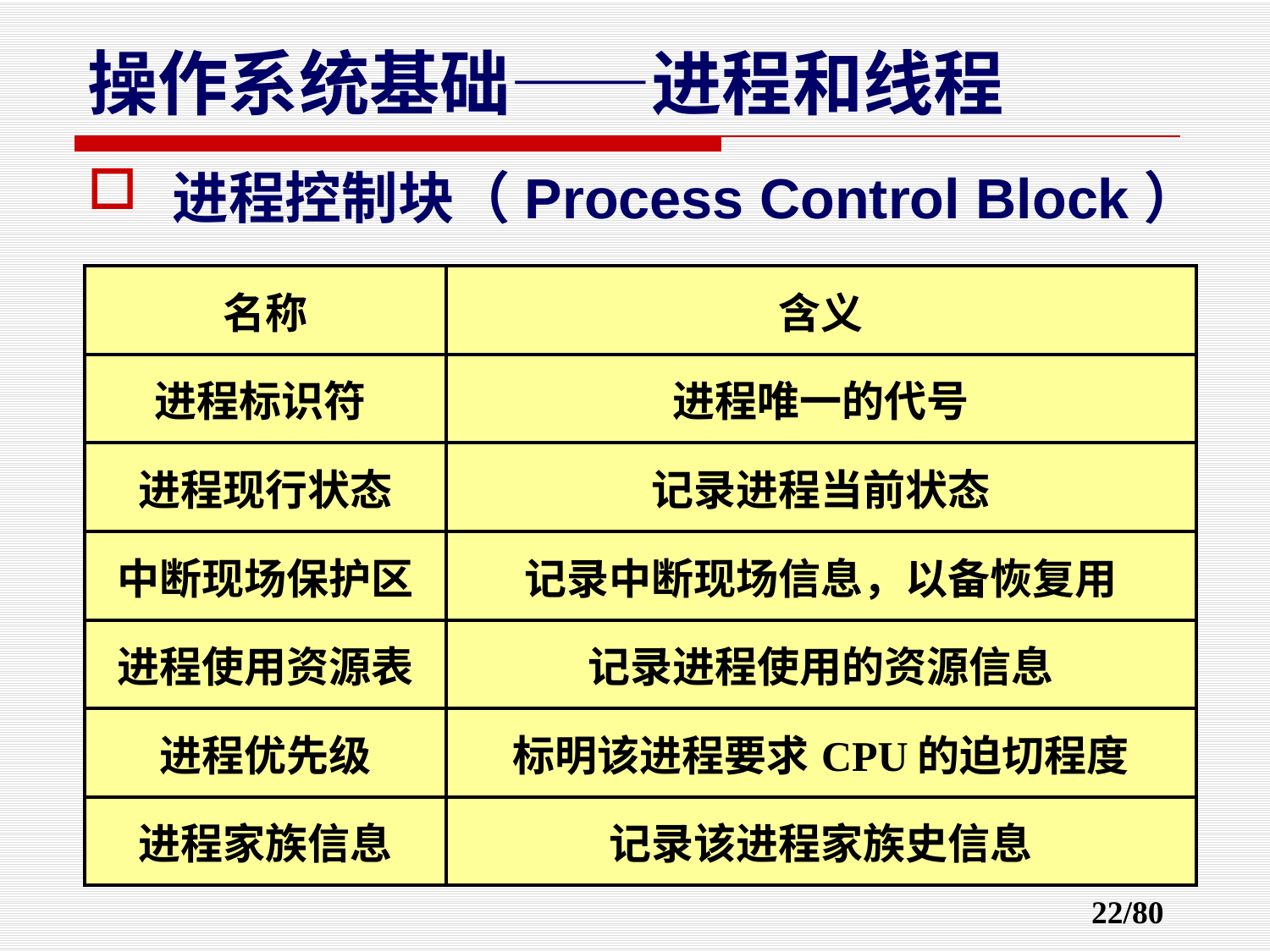

# 操作系统基础——进程和线程
进程控制块（Process Control Block）
| 名称 | 含义 |
| --- | --- |
| 进程标识符 | 进程唯一的代号 |
| 进程现行状态 | 记录进程当前状态 |
| 中断现场保护区 | 记录中断现场信息，以备恢复用 |
| 进程使用资源表 | 记录进程使用的资源信息 |
| 进程优先级 | 标明该进程要求CPU的迫切程度 |
| 进程家族信息 | 记录该进程家族史信息 |